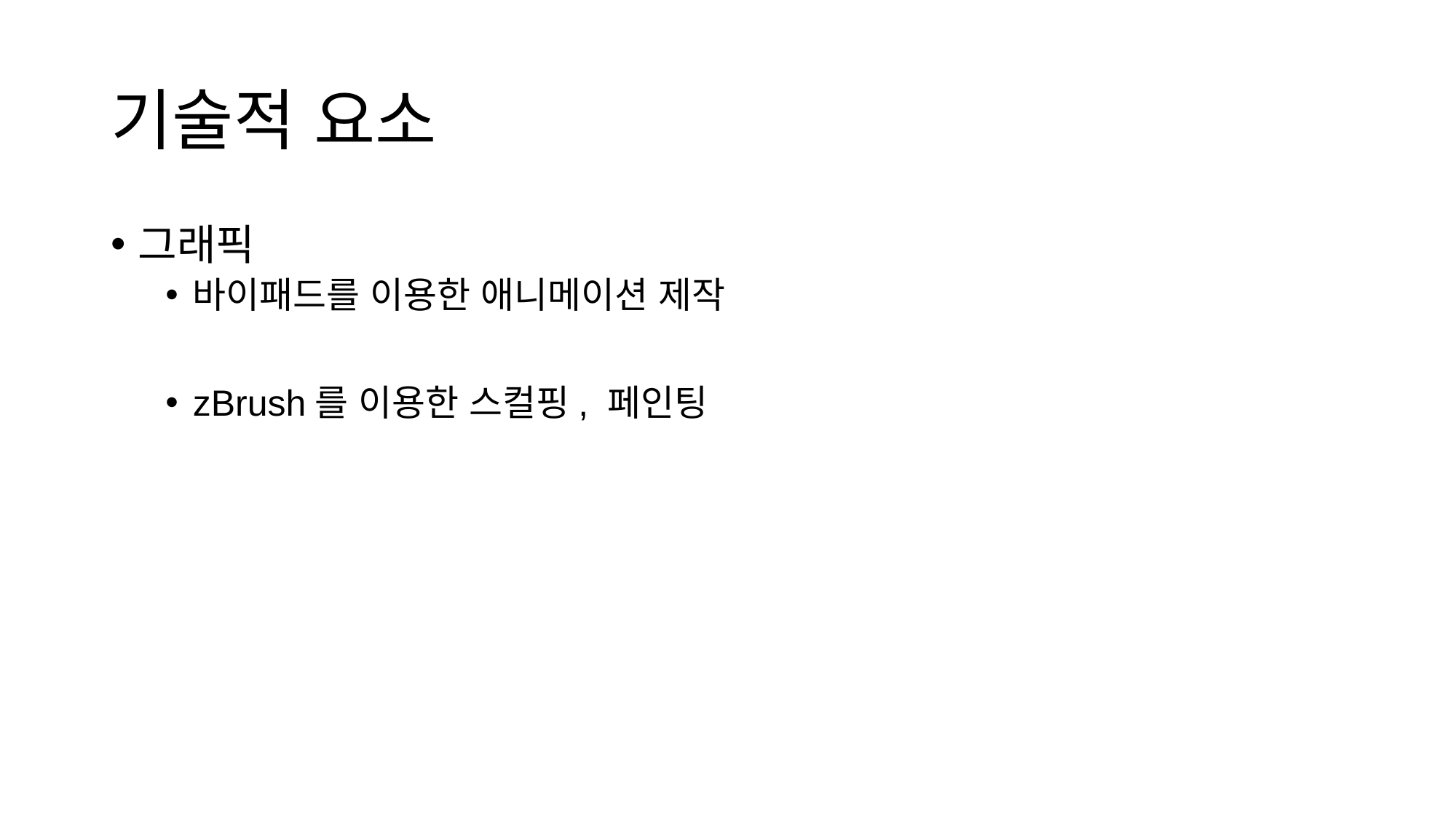

# 기술적 요소
그래픽
바이패드를 이용한 애니메이션 제작

zBrush를 이용한 스컬핑, 페인팅